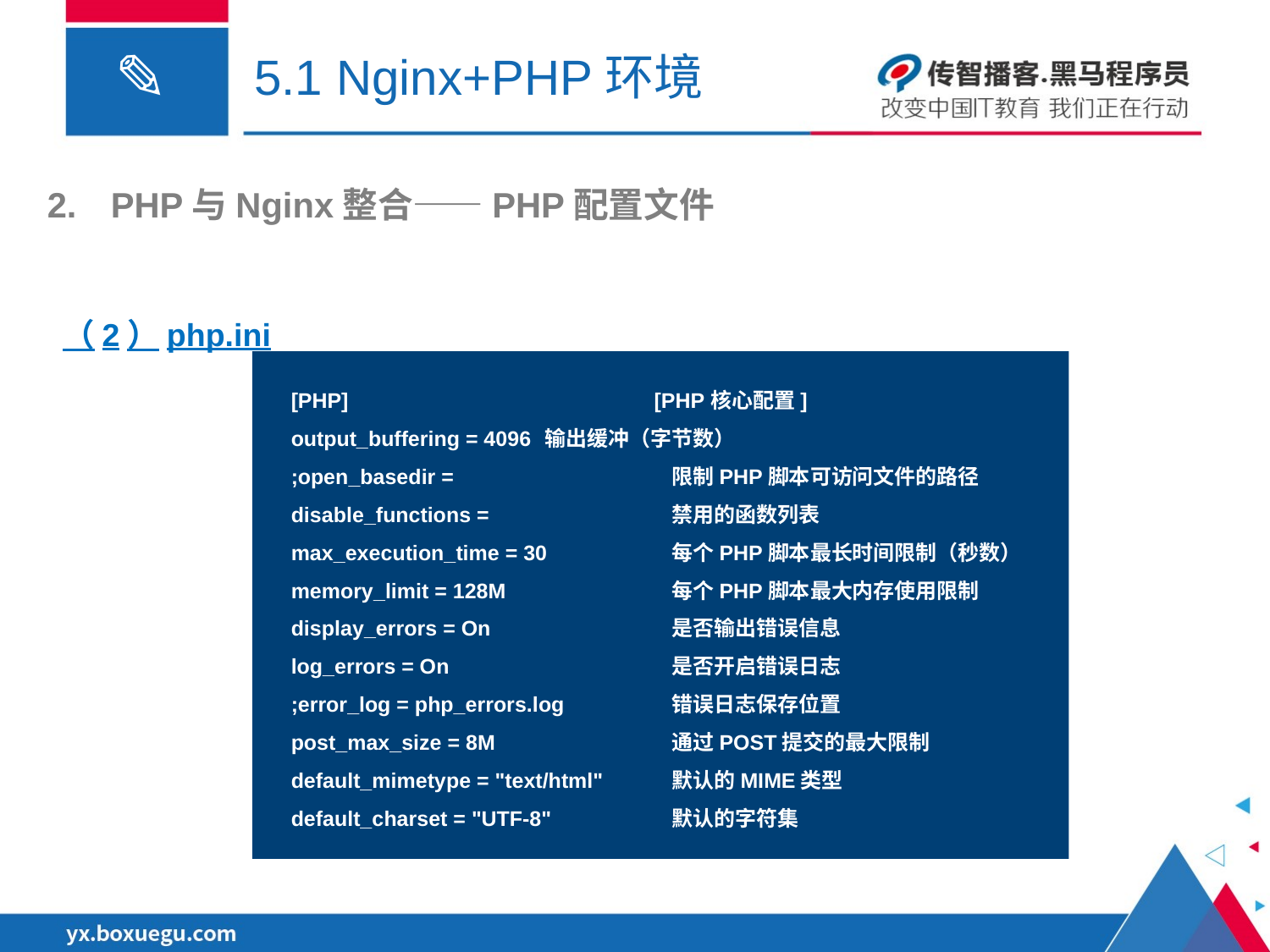

# 5.1 Nginx+PHP环境
PHP与Nginx整合——PHP配置文件
（2）php.ini

[PHP]	                                        [PHP核心配置]
output_buffering = 4096	输出缓冲（字节数）
;open_basedir =		限制PHP脚本可访问文件的路径
disable_functions =		禁用的函数列表
max_execution_time = 30	每个PHP脚本最长时间限制（秒数）
memory_limit = 128M		每个PHP脚本最大内存使用限制
display_errors = On		是否输出错误信息
log_errors = On		是否开启错误日志
;error_log = php_errors.log	错误日志保存位置
post_max_size = 8M		通过POST提交的最大限制
default_mimetype = "text/html"	默认的MIME类型
default_charset = "UTF-8"	默认的字符集